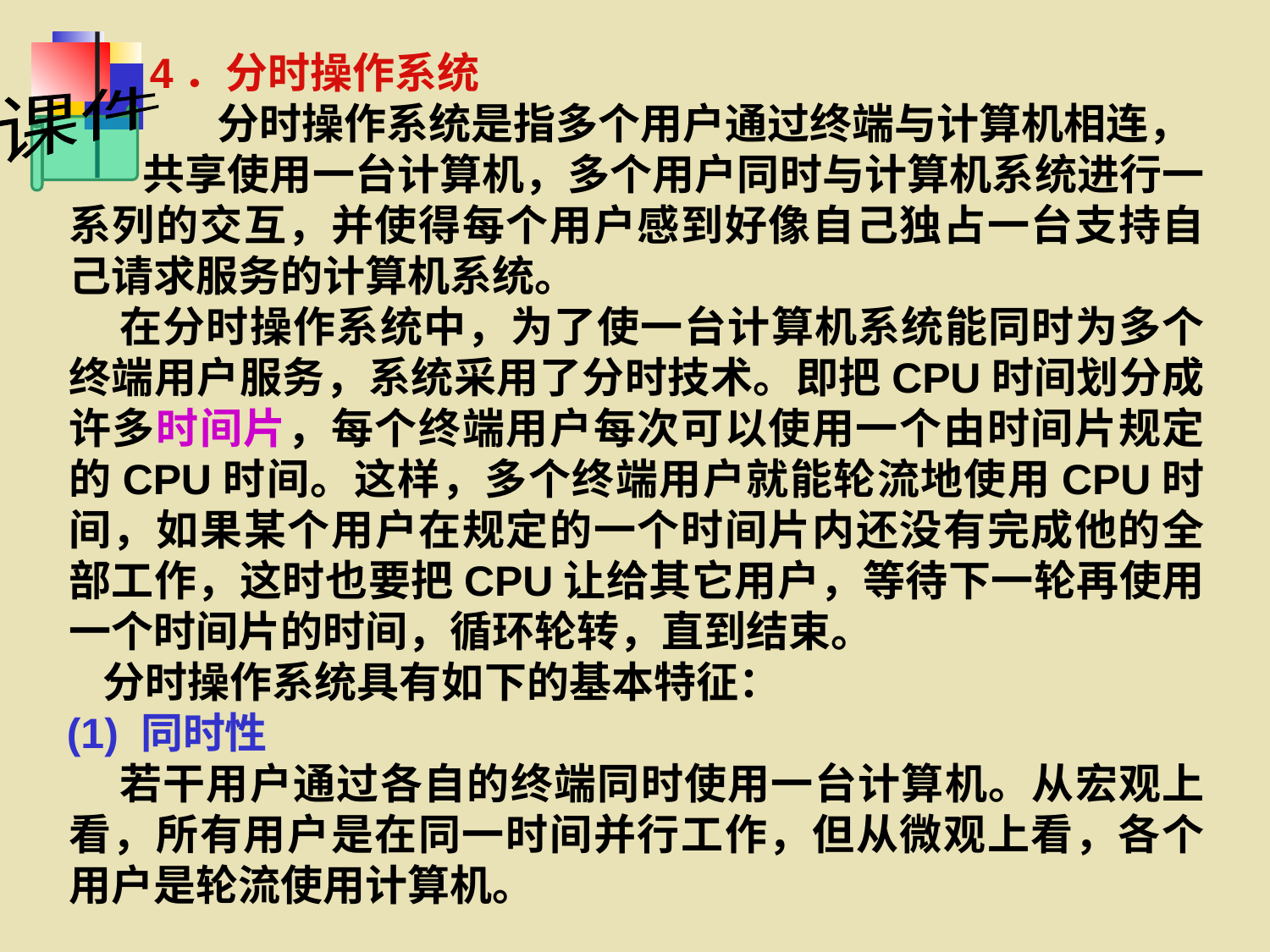

4．分时操作系统
                分时操作系统是指多个用户通过终端与计算机相连，
        共享使用一台计算机，多个用户同时与计算机系统进行一系列的交互，并使得每个用户感到好像自己独占一台支持自己请求服务的计算机系统。
     在分时操作系统中，为了使一台计算机系统能同时为多个终端用户服务，系统采用了分时技术。即把CPU时间划分成许多时间片，每个终端用户每次可以使用一个由时间片规定的CPU时间。这样，多个终端用户就能轮流地使用CPU时间，如果某个用户在规定的一个时间片内还没有完成他的全部工作，这时也要把CPU让给其它用户，等待下一轮再使用一个时间片的时间，循环轮转，直到结束。
    分时操作系统具有如下的基本特征：
 (1) 同时性
     若干用户通过各自的终端同时使用一台计算机。从宏观上看，所有用户是在同一时间并行工作，但从微观上看，各个用户是轮流使用计算机。